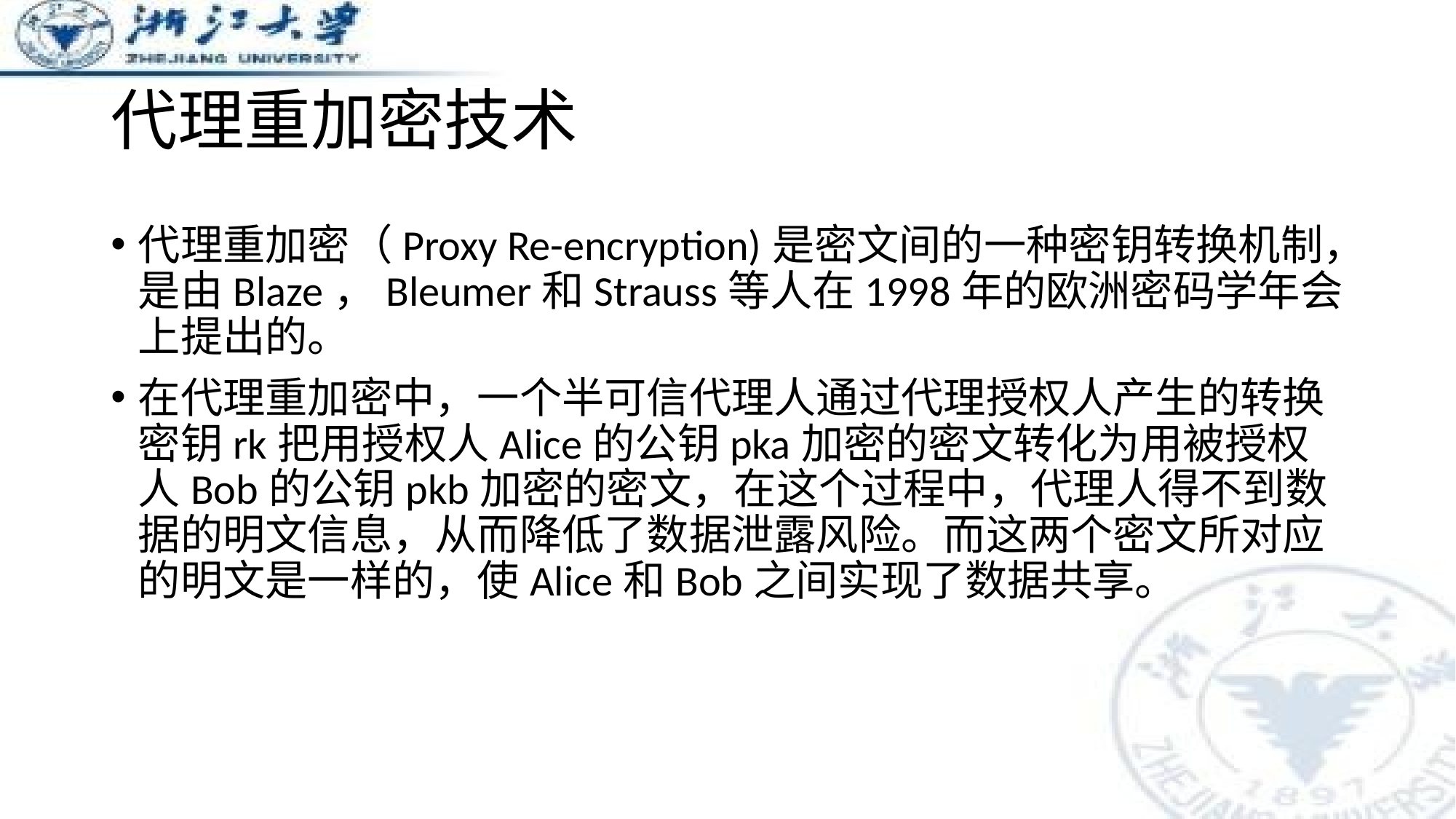

# 代理重加密技术
代理重加密（Proxy Re-encryption)是密文间的一种密钥转换机制，是由Blaze，Bleumer和Strauss等人在1998年的欧洲密码学年会上提出的。
在代理重加密中，一个半可信代理人通过代理授权人产生的转换密钥rk把用授权人Alice的公钥pka加密的密文转化为用被授权人Bob的公钥pkb加密的密文，在这个过程中，代理人得不到数据的明文信息，从而降低了数据泄露风险。而这两个密文所对应的明文是一样的，使Alice和Bob之间实现了数据共享。